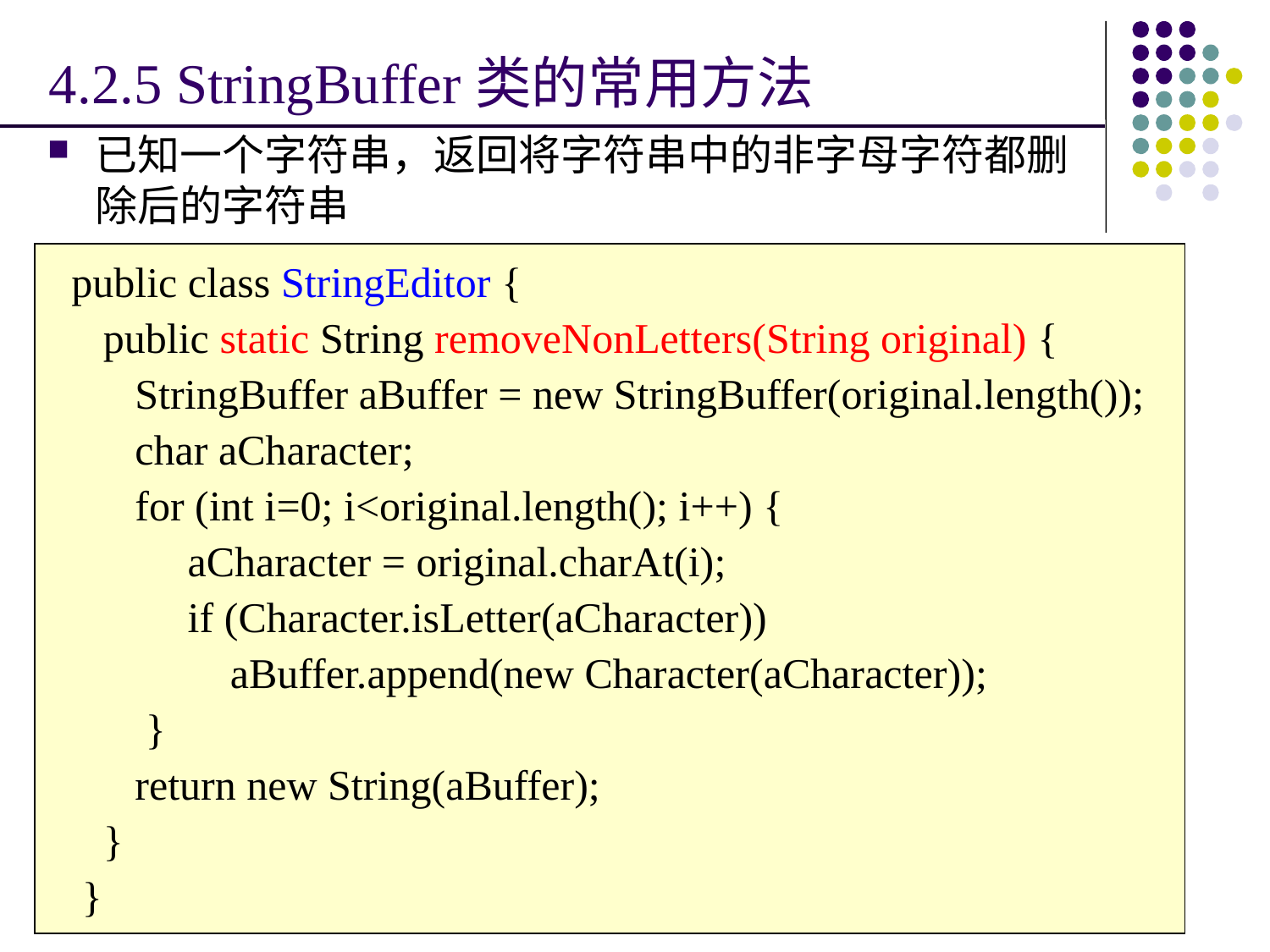

4.2.5 StringBuffer类的常用方法
已知一个字符串，返回将字符串中的非字母字符都删除后的字符串

public class StringEditor {
   public static String removeNonLetters(String original) {
      StringBuffer aBuffer = new StringBuffer(original.length());
      char aCharacter;
      for (int i=0; i<original.length(); i++) {
           aCharacter = original.charAt(i);
           if (Character.isLetter(aCharacter))
               aBuffer.append(new Character(aCharacter));
       }
      return new String(aBuffer);
   }
 }